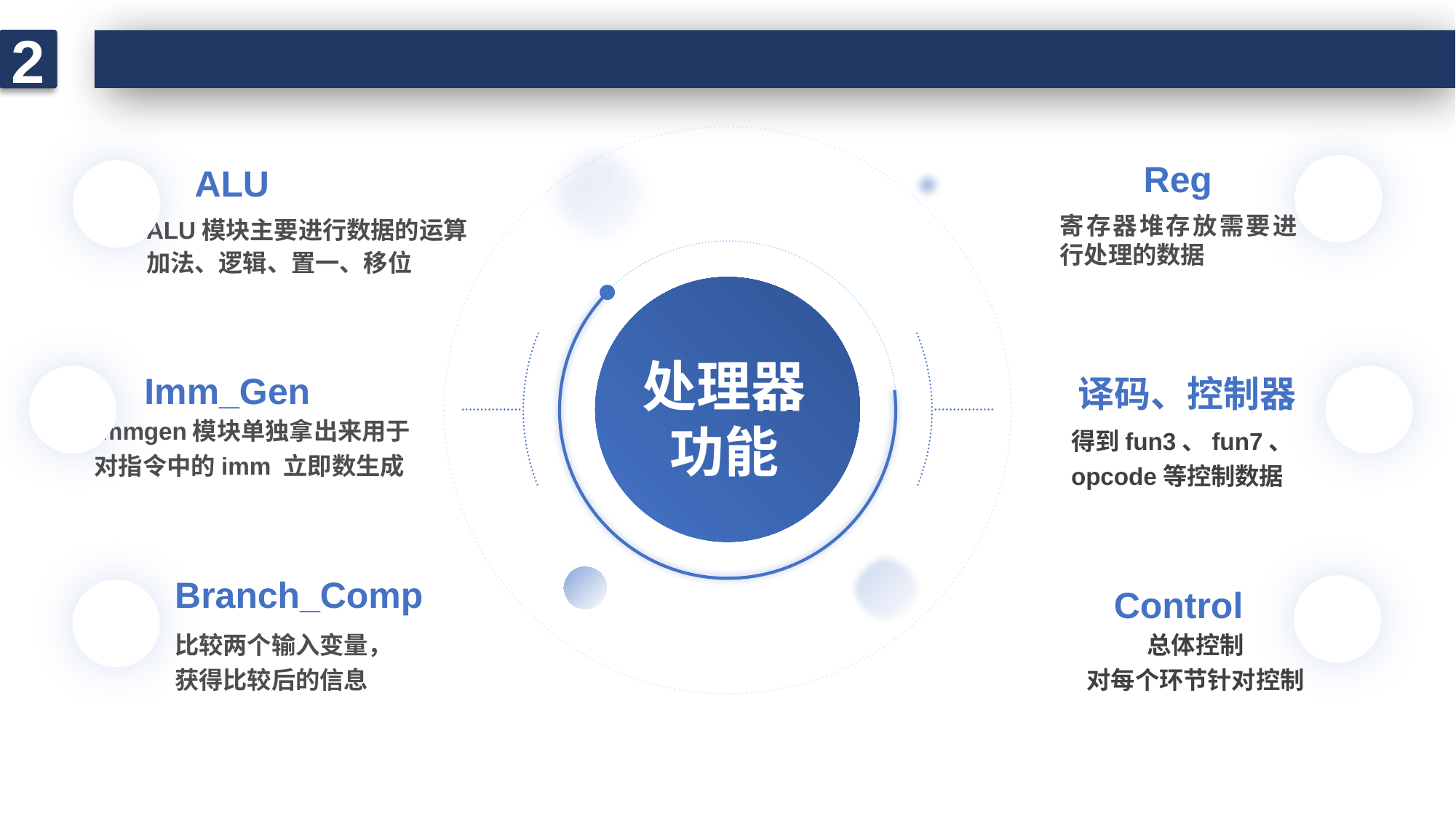

2

Reg
ALU

寄存器堆存放需要进行处理的数据

ALU模块主要进行数据的运算
加法、逻辑、置一、移位

处理器功能

译码、控制器

Imm_Gen
immgen模块单独拿出来用于对指令中的imm 立即数生成
得到fun3、fun7、opcode等控制数据

Branch_Comp

Control

比较两个输入变量，
获得比较后的信息

总体控制
对每个环节针对控制